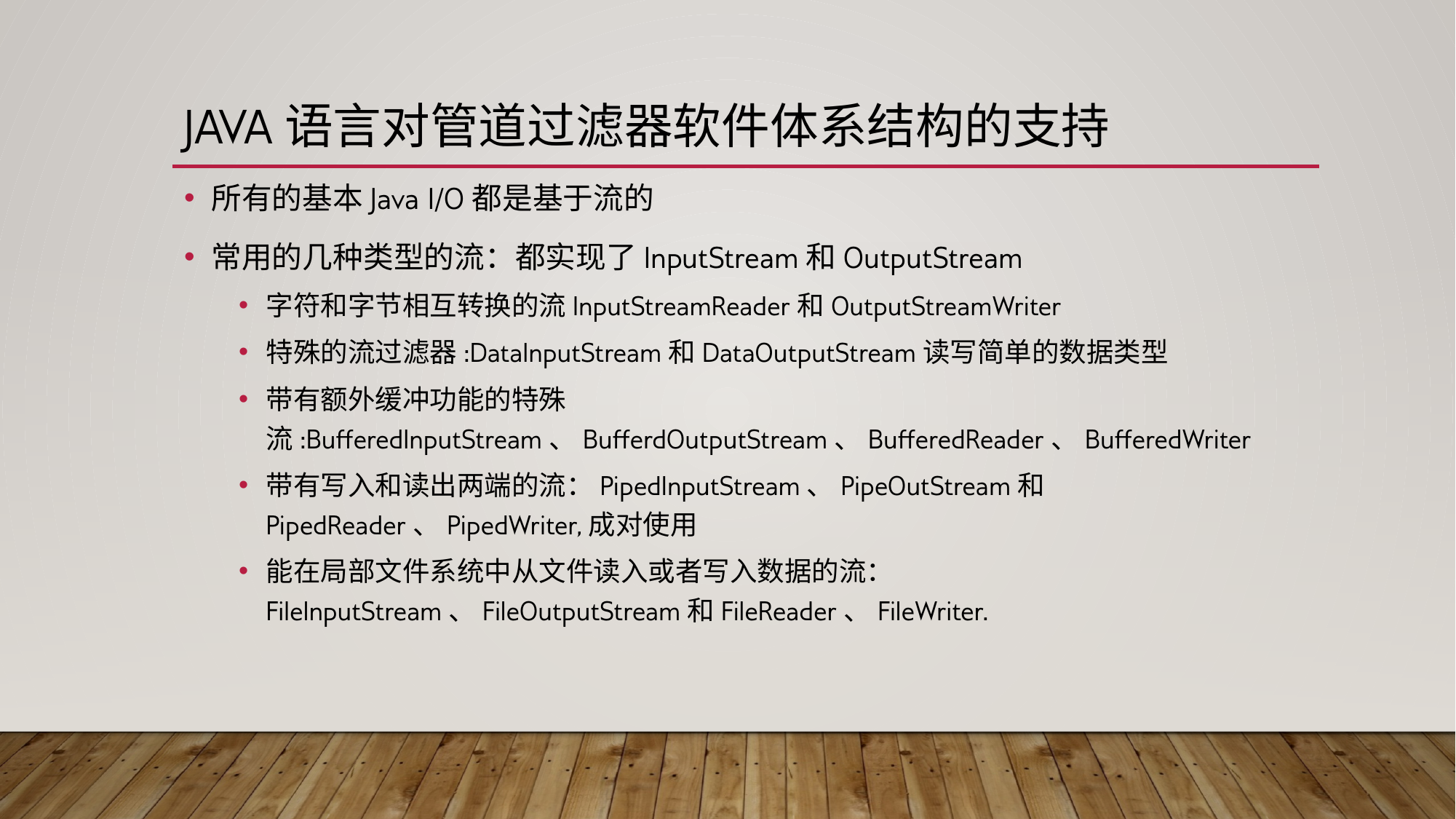

# Java语言对管道过滤器软件体系结构的支持
所有的基本Java I/O都是基于流的
常用的几种类型的流：都实现了InputStream和OutputStream
字符和字节相互转换的流InputStreamReader和OutputStreamWriter
特殊的流过滤器:DataInputStream和DataOutputStream读写简单的数据类型
带有额外缓冲功能的特殊流:BufferedInputStream、BufferdOutputStream、BufferedReader、BufferedWriter
带有写入和读出两端的流：PipedInputStream、PipeOutStream和PipedReader、PipedWriter,成对使用
能在局部文件系统中从文件读入或者写入数据的流：FileInputStream、FileOutputStream和FileReader、FileWriter.